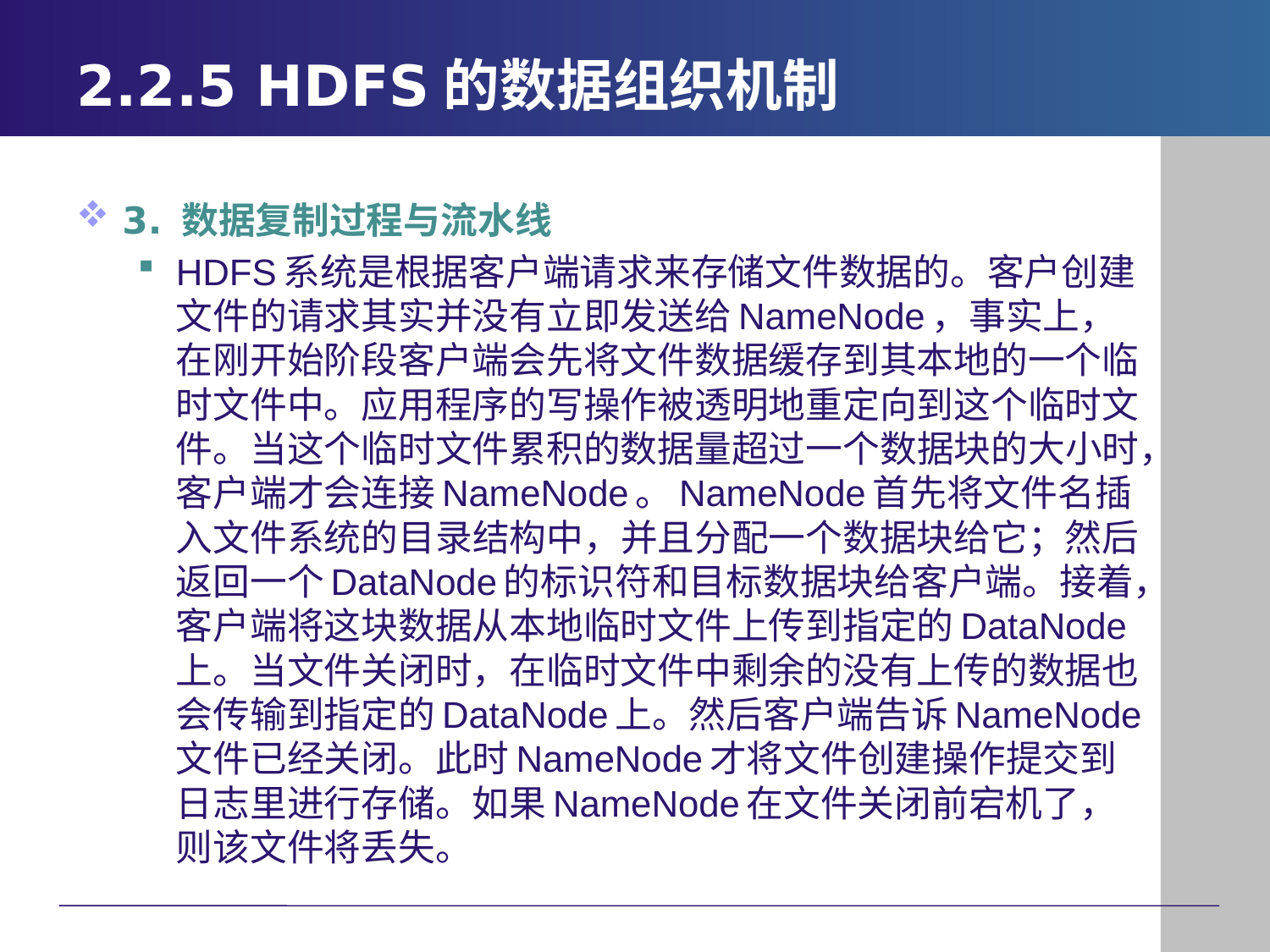

# 2.2.5 HDFS的数据组织机制
3. 数据复制过程与流水线
HDFS系统是根据客户端请求来存储文件数据的。客户创建文件的请求其实并没有立即发送给NameNode，事实上，在刚开始阶段客户端会先将文件数据缓存到其本地的一个临时文件中。应用程序的写操作被透明地重定向到这个临时文件。当这个临时文件累积的数据量超过一个数据块的大小时，客户端才会连接NameNode。NameNode首先将文件名插入文件系统的目录结构中，并且分配一个数据块给它；然后返回一个DataNode的标识符和目标数据块给客户端。接着，客户端将这块数据从本地临时文件上传到指定的DataNode上。当文件关闭时，在临时文件中剩余的没有上传的数据也会传输到指定的DataNode上。然后客户端告诉NameNode文件已经关闭。此时NameNode才将文件创建操作提交到日志里进行存储。如果NameNode在文件关闭前宕机了，则该文件将丢失。